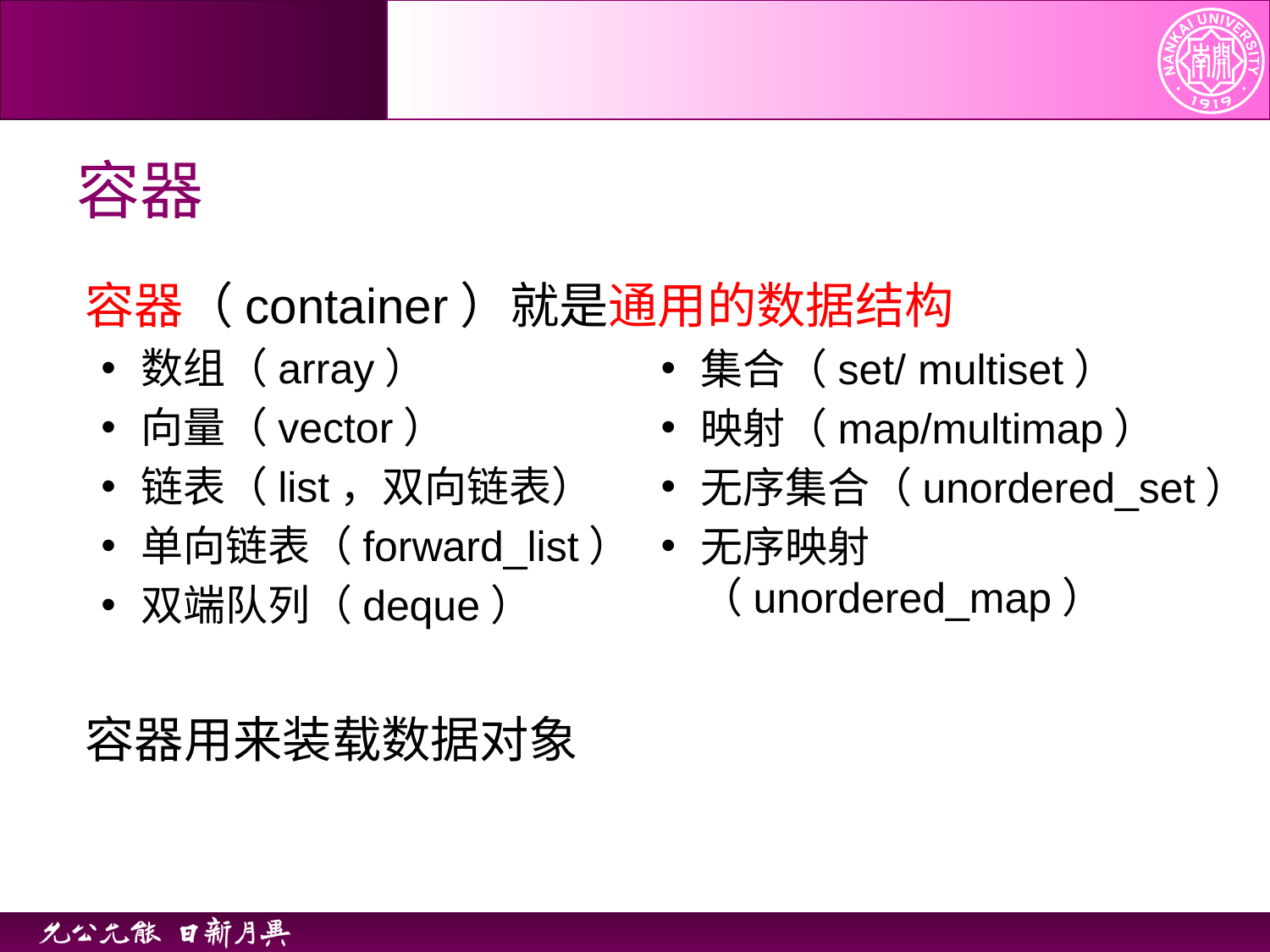

# 容器
容器（container）就是通用的数据结构
数组（array）
向量（vector）
链表（list，双向链表）
单向链表（forward_list）
双端队列（deque）

容器用来装载数据对象
集合（set/ multiset）
映射（map/multimap）
无序集合（unordered_set）
无序映射（unordered_map）